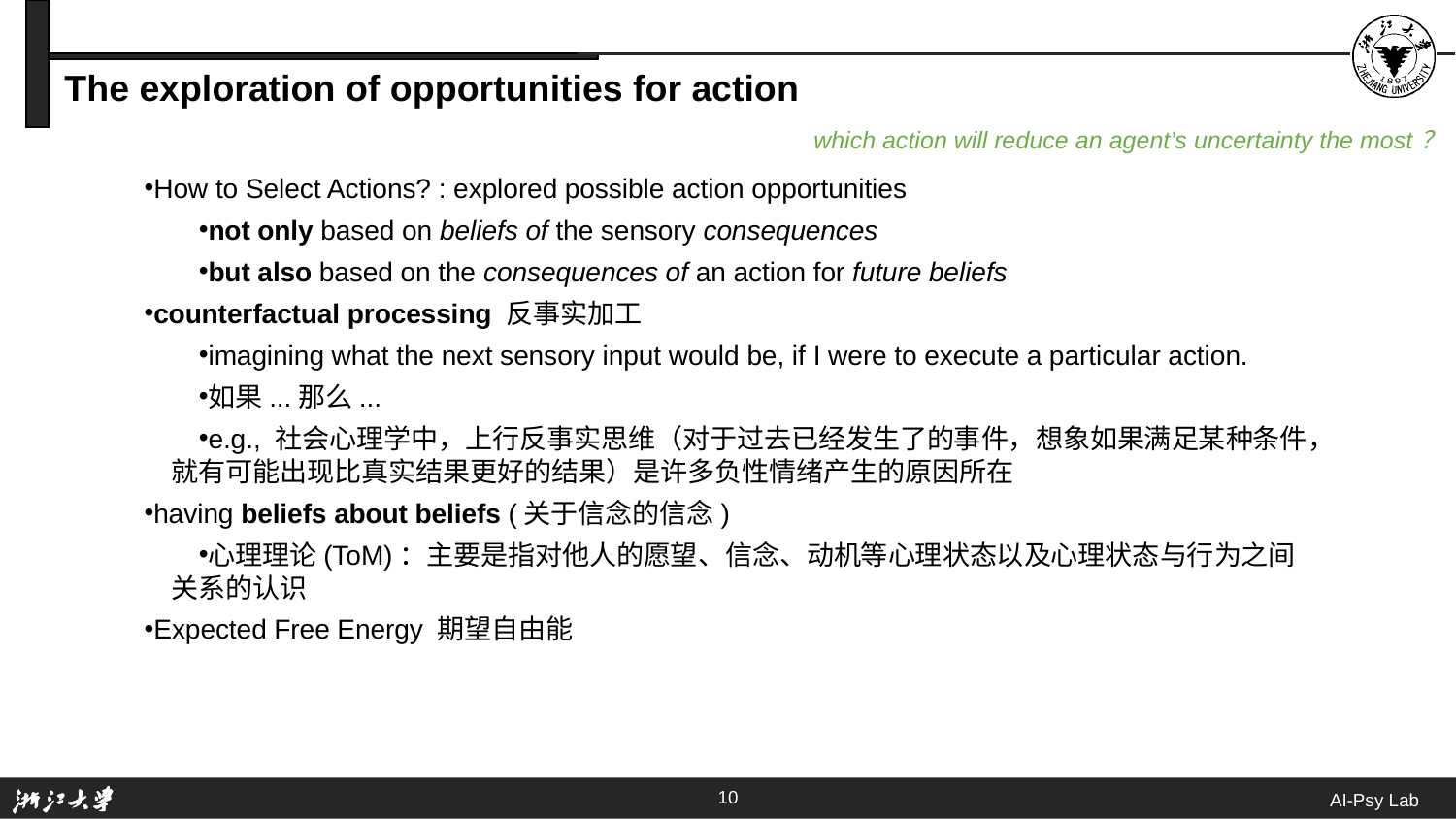

# The exploration of opportunities for action
which action will reduce an agent’s uncertainty the most？
How to Select Actions? : explored possible action opportunities
not only based on beliefs of the sensory consequences
but also based on the consequences of an action for future beliefs
counterfactual processing 反事实加工
imagining what the next sensory input would be, if I were to execute a particular action.
如果...那么...
e.g., 社会心理学中，上行反事实思维（对于过去已经发生了的事件，想象如果满足某种条件，就有可能出现比真实结果更好的结果）是许多负性情绪产生的原因所在
having beliefs about beliefs (关于信念的信念)
心理理论(ToM)：主要是指对他人的愿望、信念、动机等心理状态以及心理状态与行为之间关系的认识
Expected Free Energy 期望自由能
10